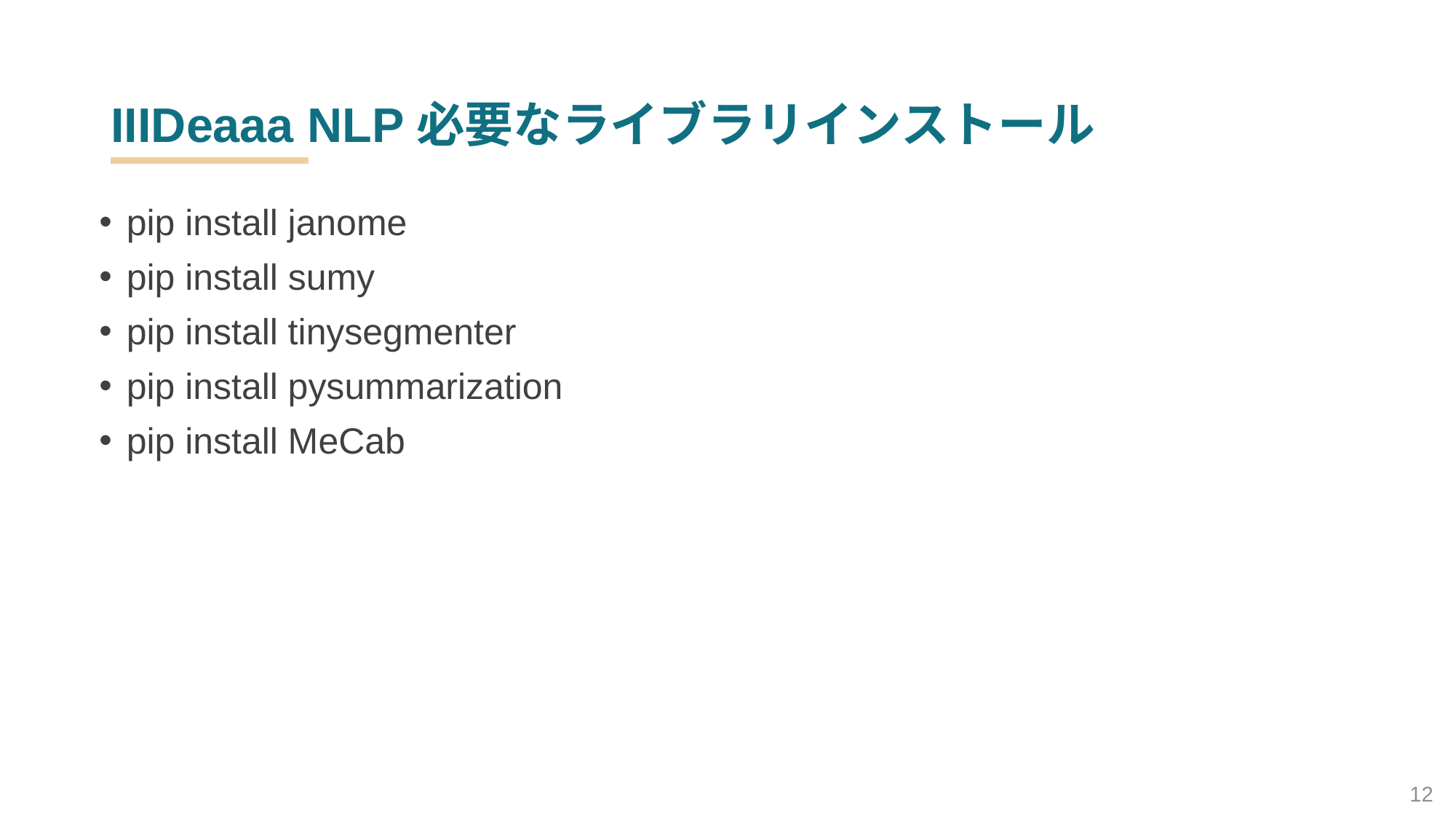

# IIIDeaaa NLP必要なライブラリインストール
pip install janome
pip install sumy
pip install tinysegmenter
pip install pysummarization
pip install MeCab

12